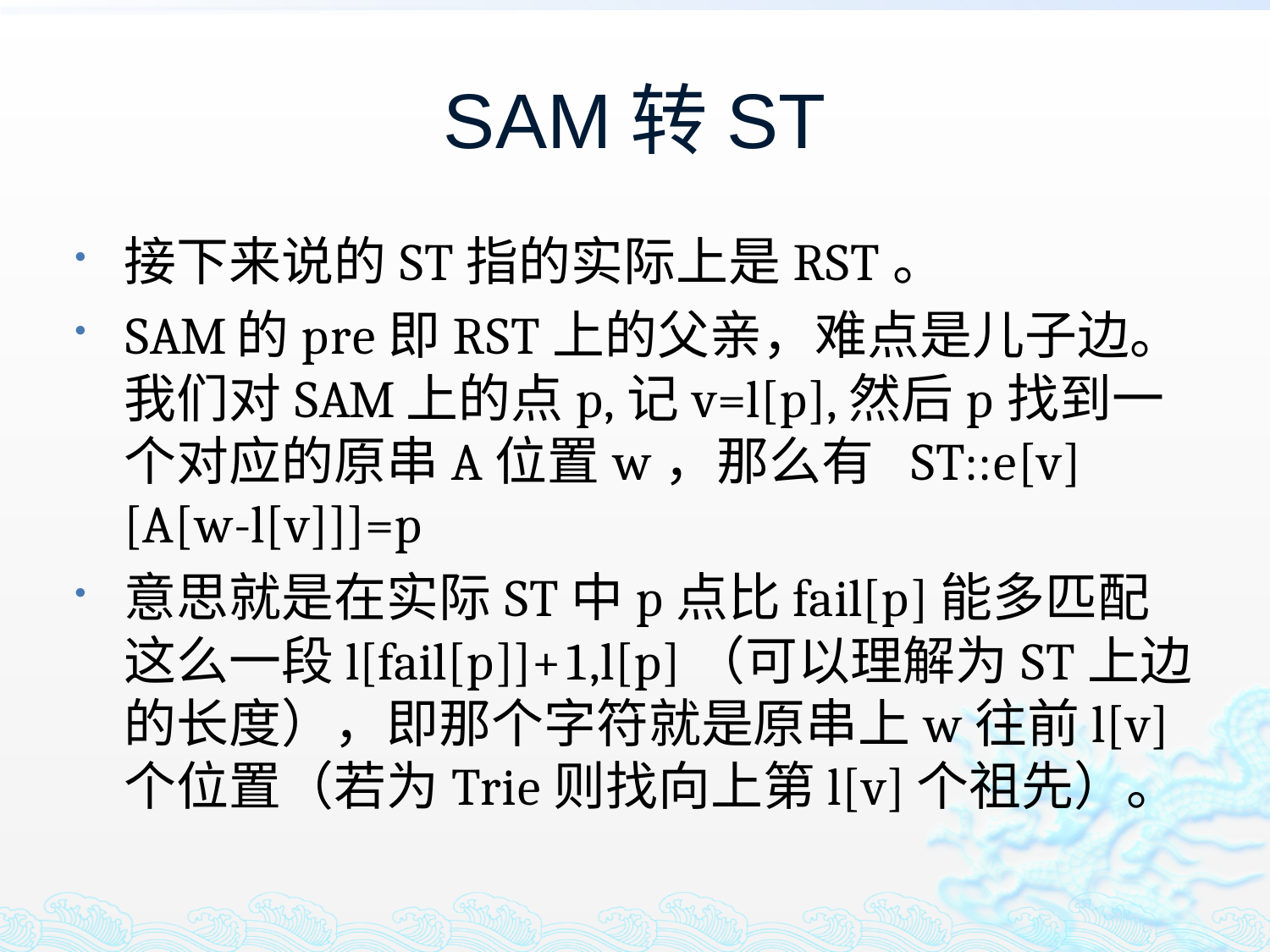

# SAM转ST
接下来说的ST指的实际上是RST。
SAM的pre即RST上的父亲，难点是儿子边。我们对SAM上的点p,记v=l[p],然后p找到一个对应的原串A位置w，那么有  ST::e[v][A[w-l[v]]]=p
意思就是在实际ST中p点比fail[p]能多匹配这么一段l[fail[p]]+1,l[p]（可以理解为ST上边的长度），即那个字符就是原串上w往前l[v]个位置（若为Trie则找向上第l[v]个祖先）。